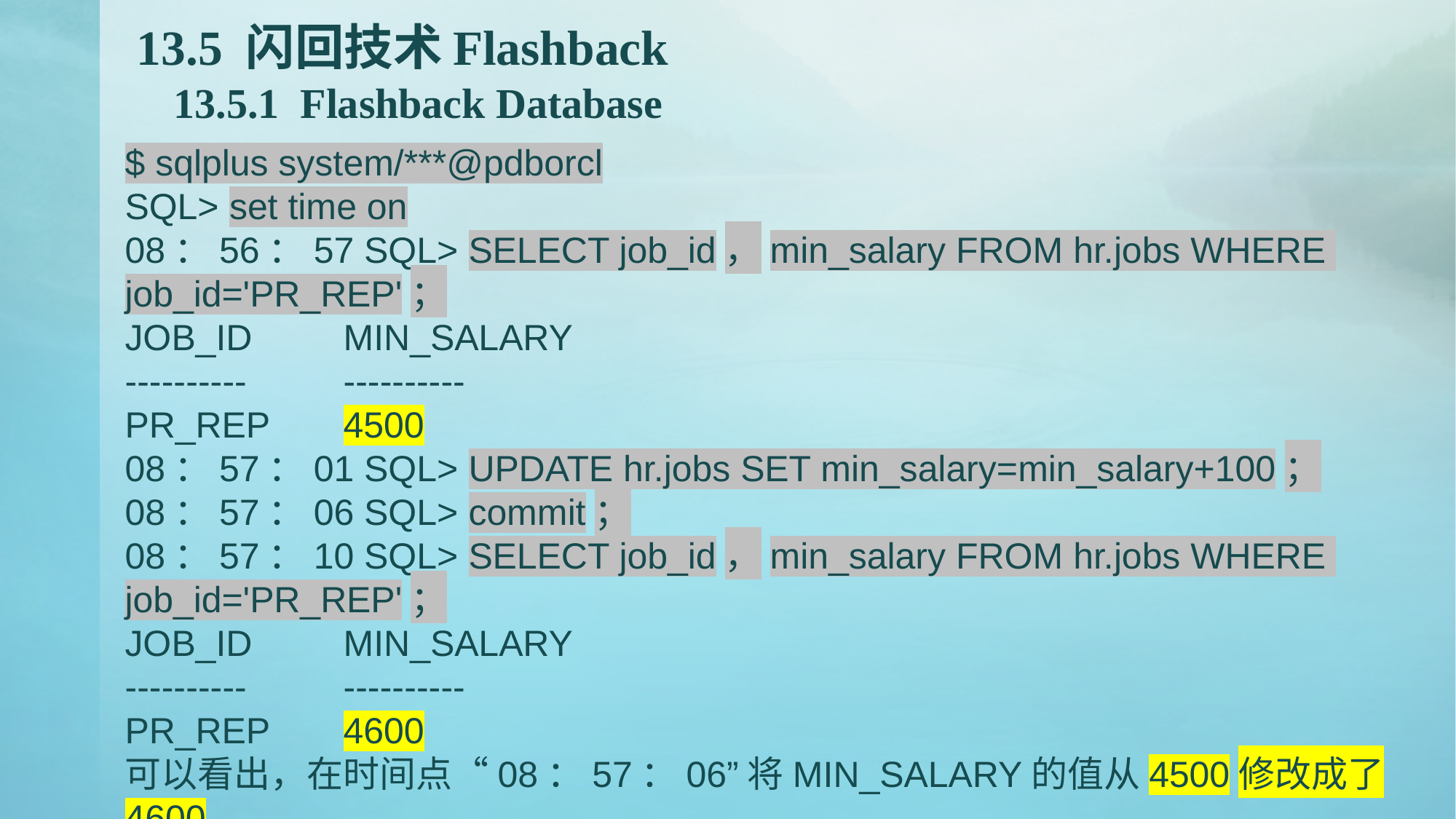

# 13.5 闪回技术Flashback 13.5.1  Flashback Database
$ sqlplus system/***@pdborcl
SQL> set time on
08：56：57 SQL> SELECT job_id，min_salary FROM hr.jobs WHERE  job_id='PR_REP'；
JOB_ID	MIN_SALARY
----------	----------
PR_REP	4500
08：57：01 SQL> UPDATE hr.jobs SET min_salary=min_salary+100；
08：57：06 SQL> commit；
08：57：10 SQL> SELECT job_id，min_salary FROM hr.jobs WHERE  job_id='PR_REP'；
JOB_ID	MIN_SALARY
----------	----------
PR_REP	4600
可以看出，在时间点“08：57：06”将MIN_SALARY的值从4500修改成了4600